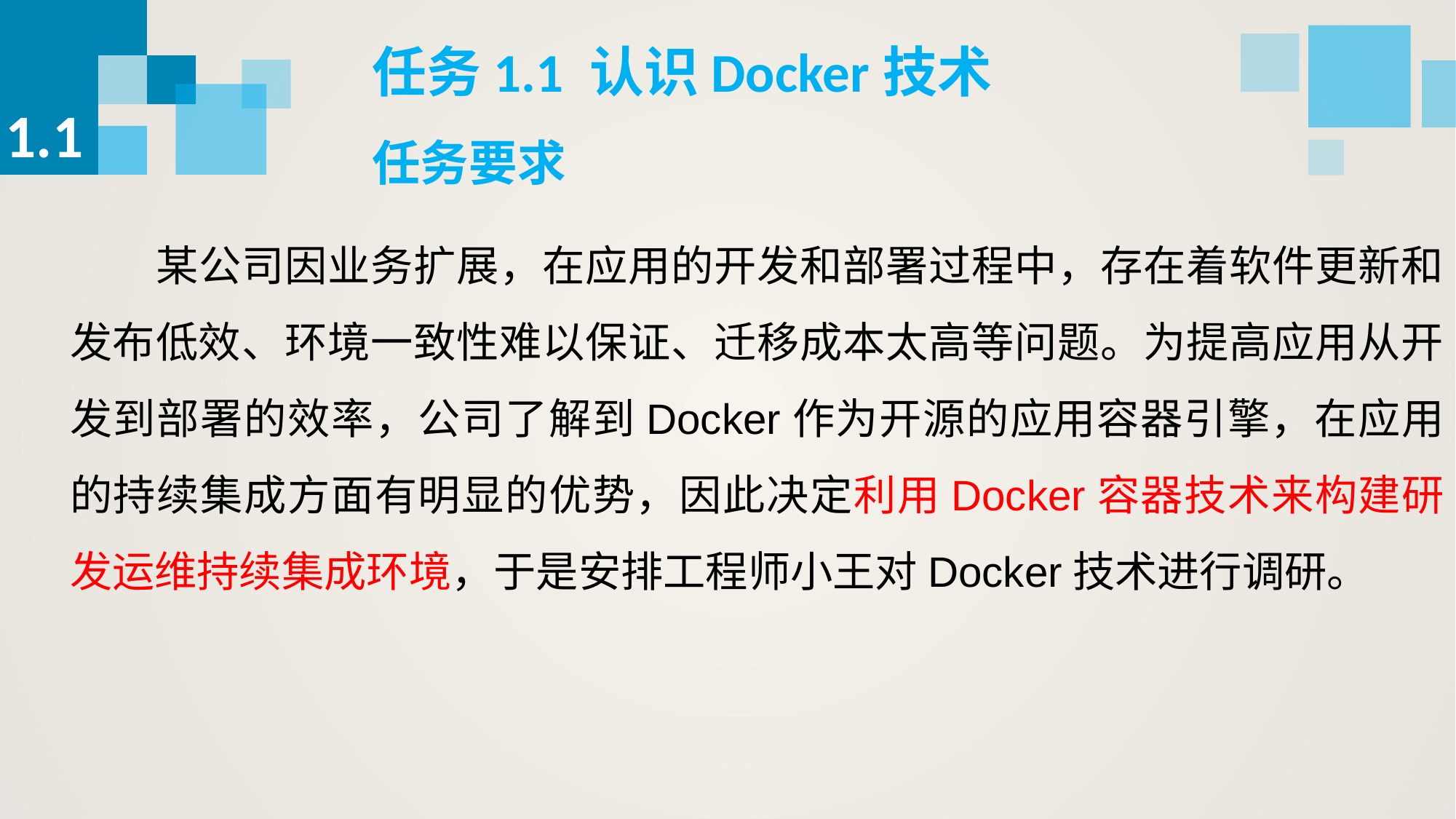

任务1.1 认识Docker技术
1.1
任务要求
某公司因业务扩展，在应用的开发和部署过程中，存在着软件更新和发布低效、环境一致性难以保证、迁移成本太高等问题。为提高应用从开发到部署的效率，公司了解到Docker作为开源的应用容器引擎，在应用的持续集成方面有明显的优势，因此决定利用Docker容器技术来构建研发运维持续集成环境，于是安排工程师小王对Docker技术进行调研。